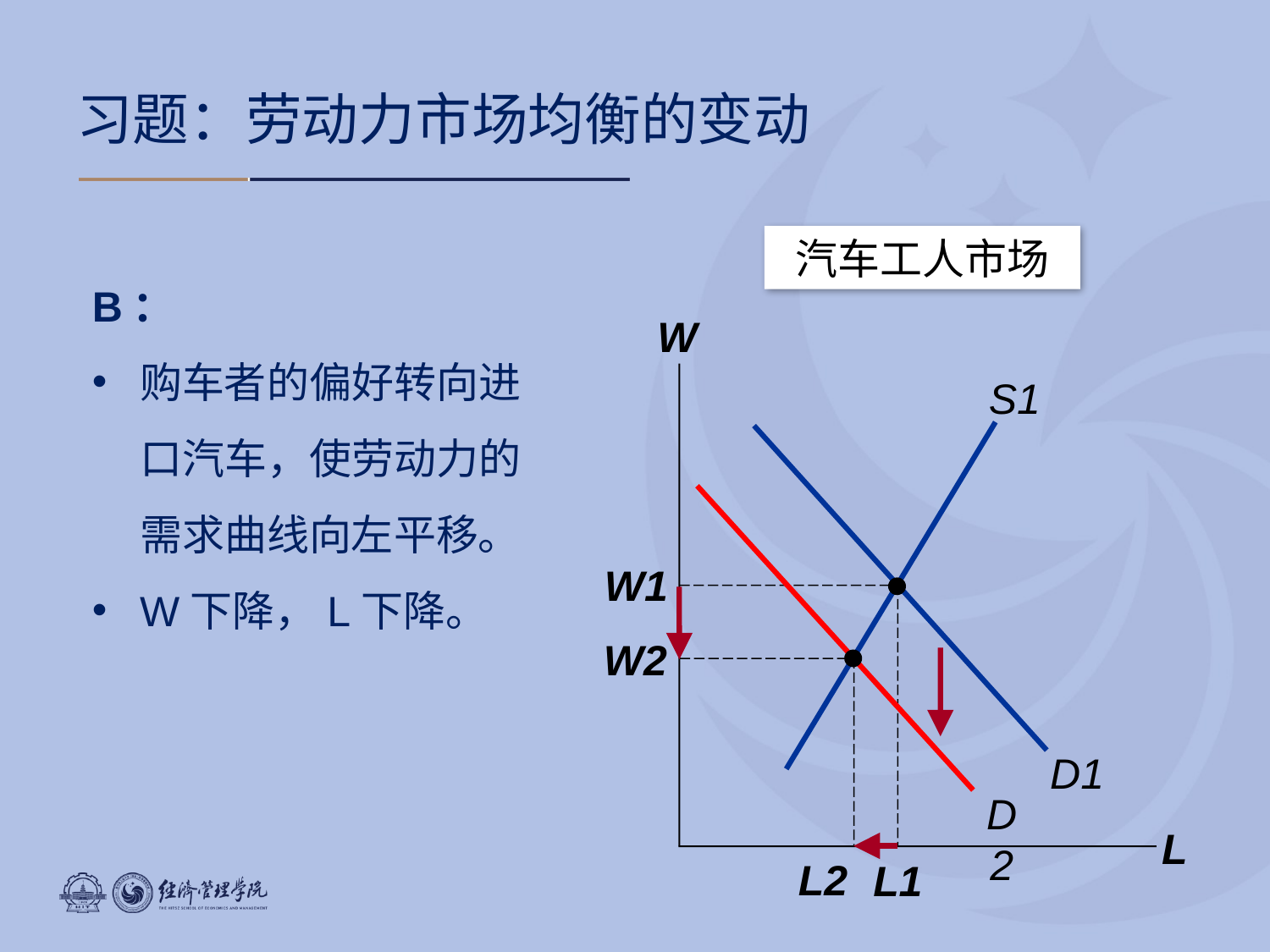

# 习题：劳动力市场均衡的变动
汽车工人市场
W

L
S1

D1

D2
W1

L1

W2

L2

B：
购车者的偏好转向进口汽车，使劳动力的需求曲线向左平移。
W下降，L下降。